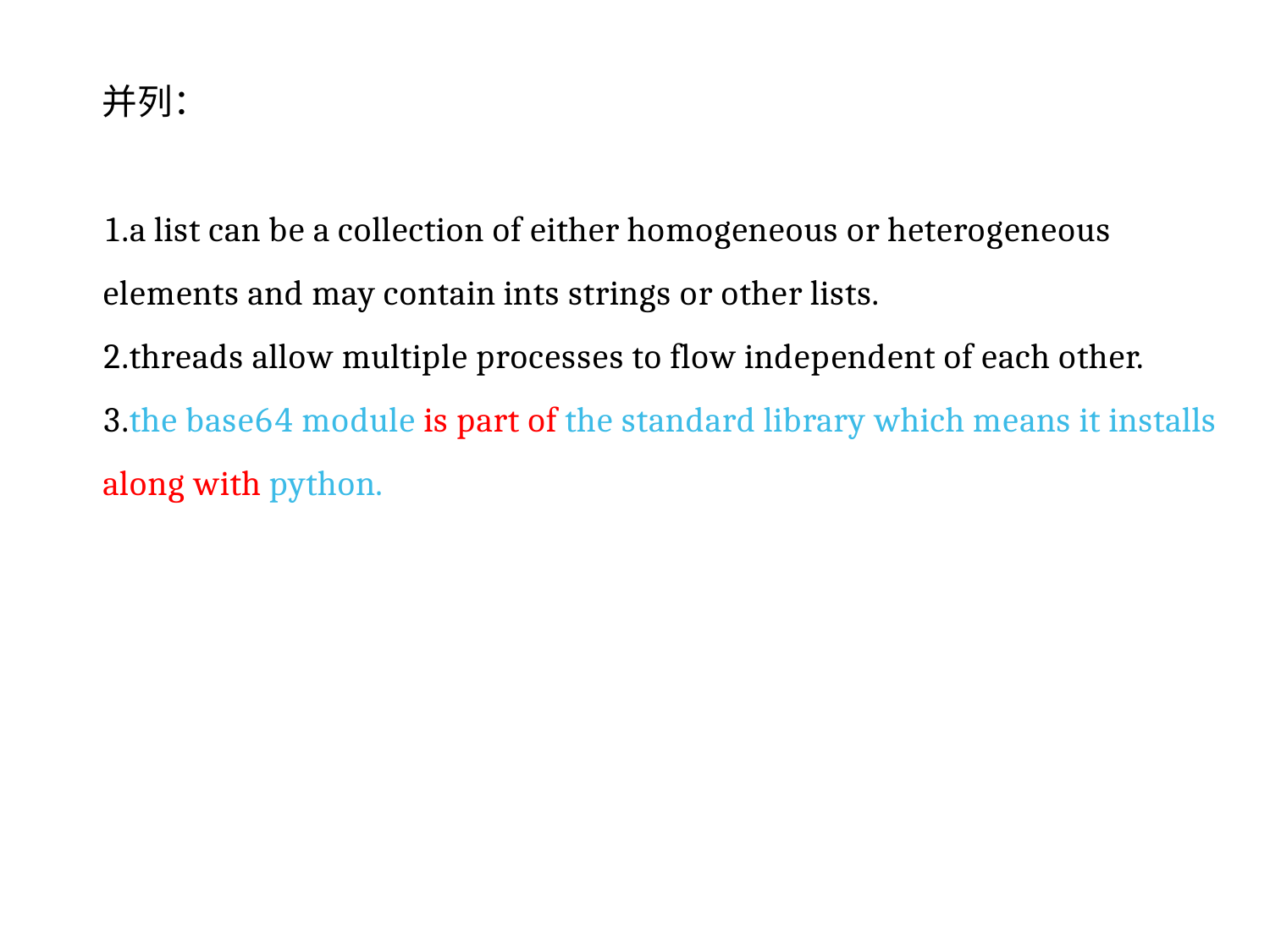

并列：

1.a list can be a collection of either homogeneous or heterogeneous elements and may contain ints strings or other lists.
2.threads allow multiple processes to flow independent of each other.
3.the base64 module is part of the standard library which means it installs along with python.